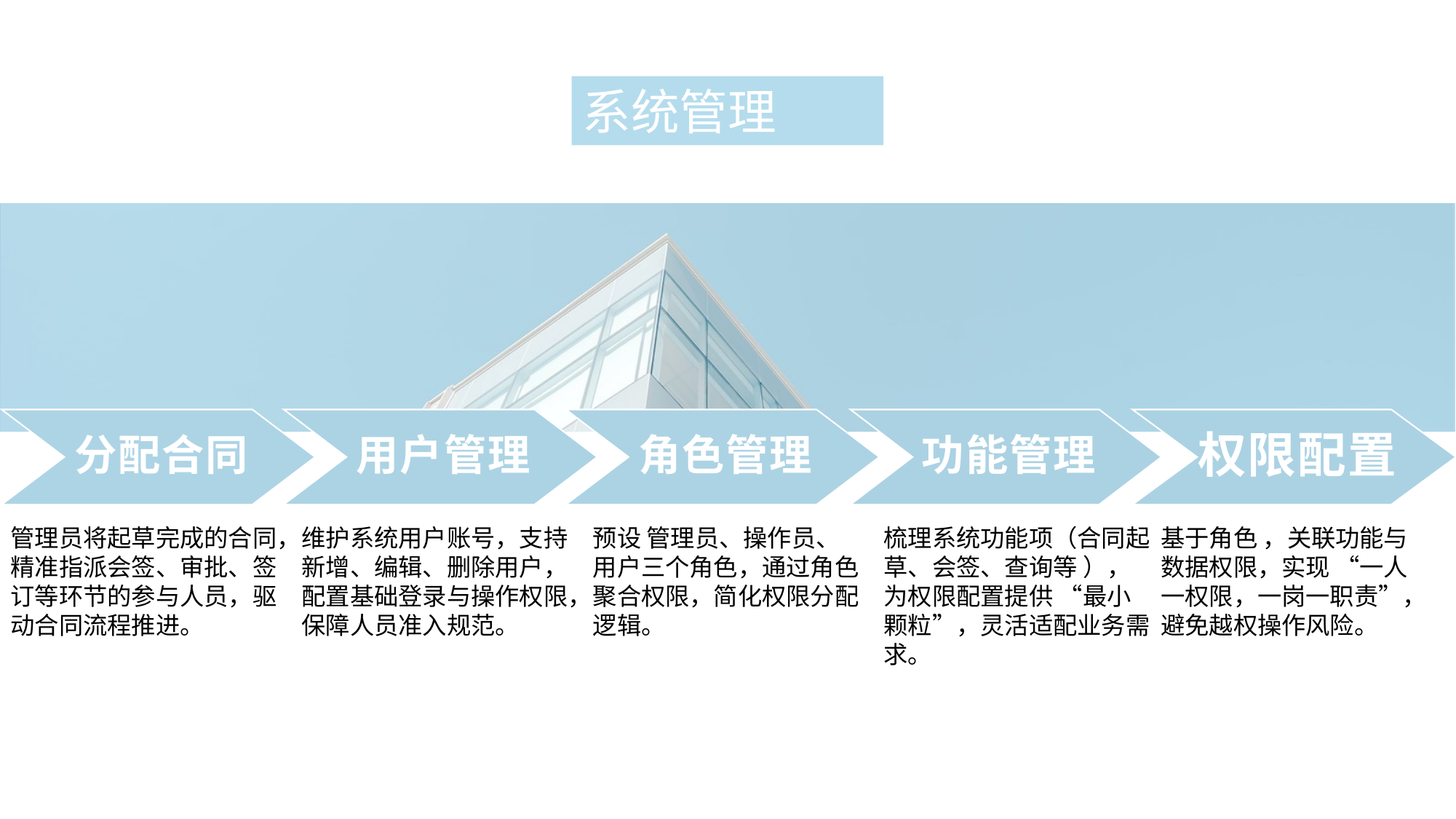

系统管理

权限配置
分配合同
用户管理
角色管理
功能管理
管理员将起草完成的合同，精准指派会签、审批、签订等环节的参与人员，驱动合同流程推进。
维护系统用户账号，支持新增、编辑、删除用户，配置基础登录与操作权限，保障人员准入规范。

预设 管理员、操作员、用户三个角色，通过角色聚合权限，简化权限分配逻辑。

梳理系统功能项（合同起草、会签、查询等 ），为权限配置提供 “最小颗粒”，灵活适配业务需求。

基于角色 ，关联功能与数据权限，实现 “一人一权限，一岗一职责”，避免越权操作风险。